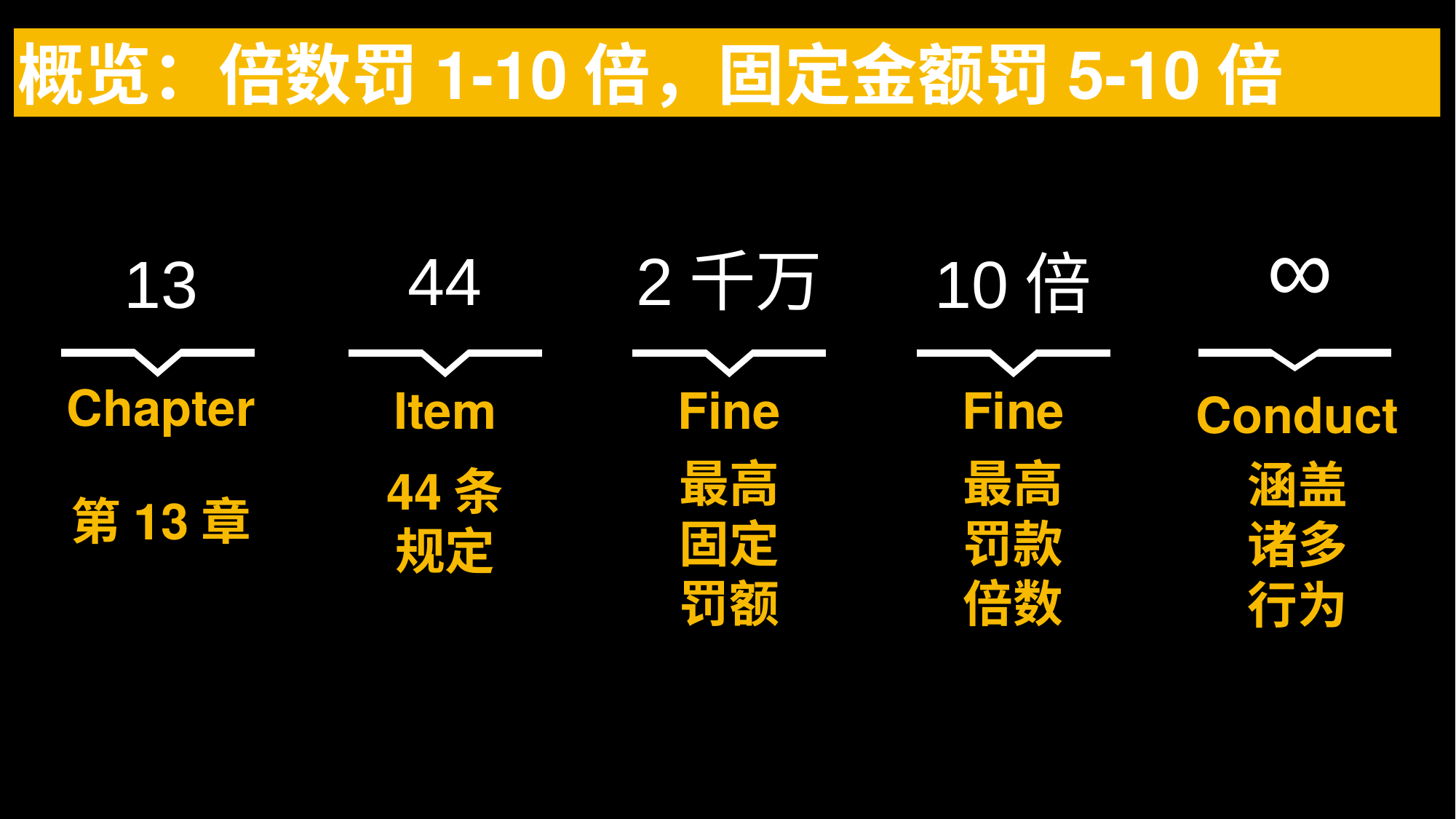

概览：倍数罚1-10倍，固定金额罚5-10倍
∞
44
2千万
13
10倍

Chapter
Item
Fine
Fine
Conduct
最高
固定
罚额
最高
罚款
倍数
涵盖
诸多
行为
44条
规定
第13章